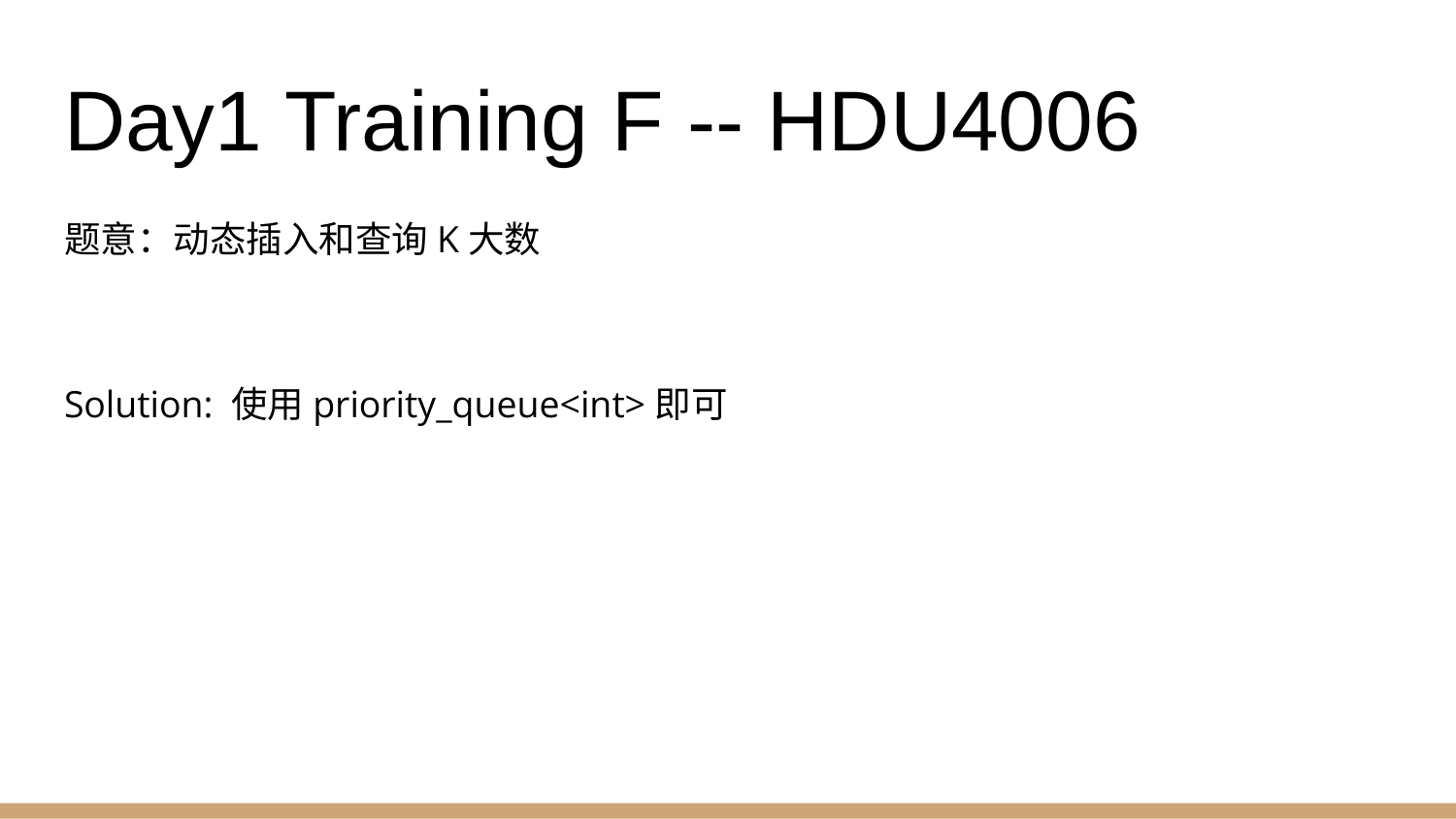

# Day1 Training F -- HDU4006
题意：动态插入和查询K大数

Solution: 使用priority_queue<int>即可